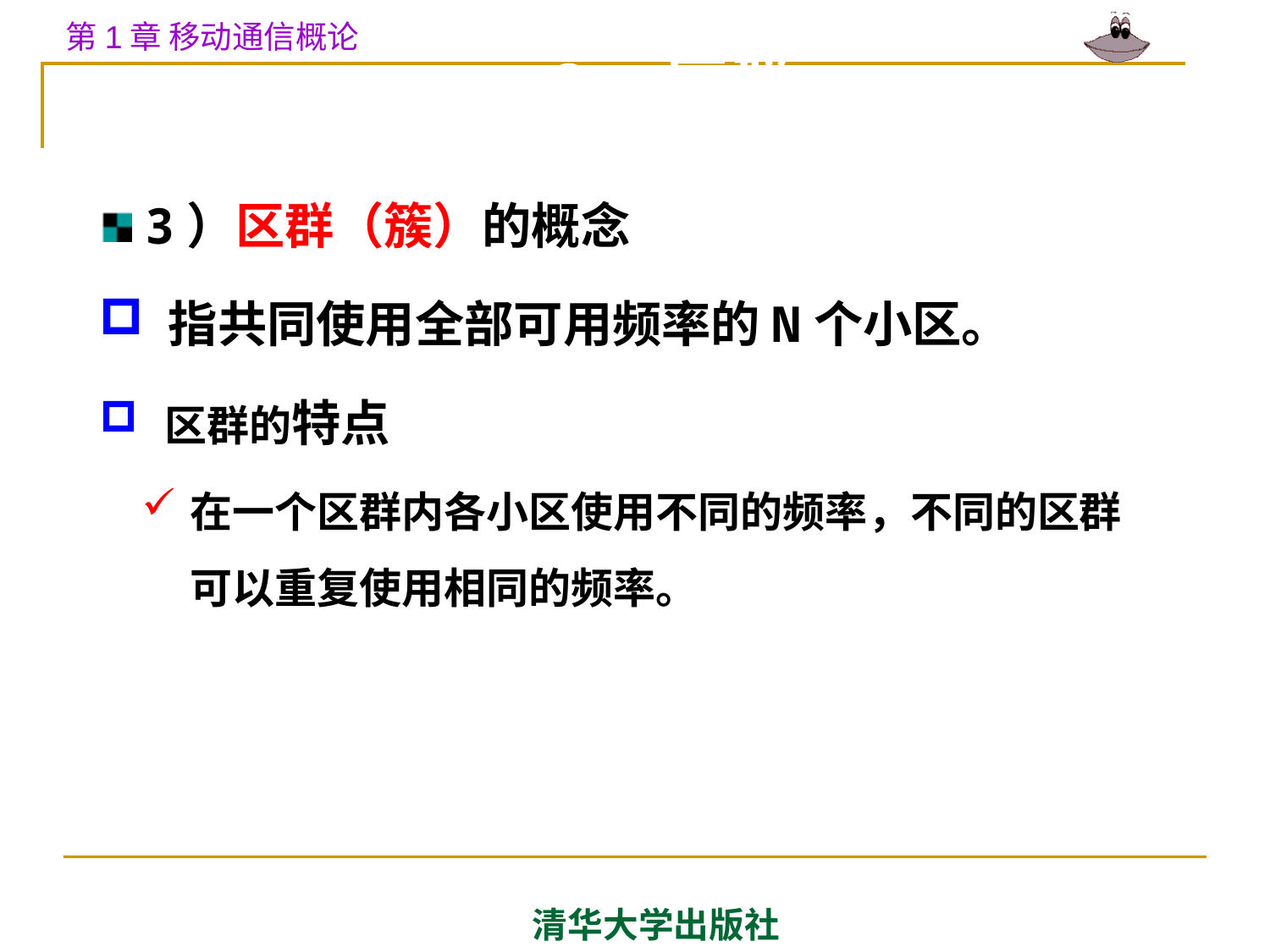

# 3、区群
3）区群（簇）的概念
 指共同使用全部可用频率的N个小区。
 区群的特点
在一个区群内各小区使用不同的频率，不同的区群可以重复使用相同的频率。